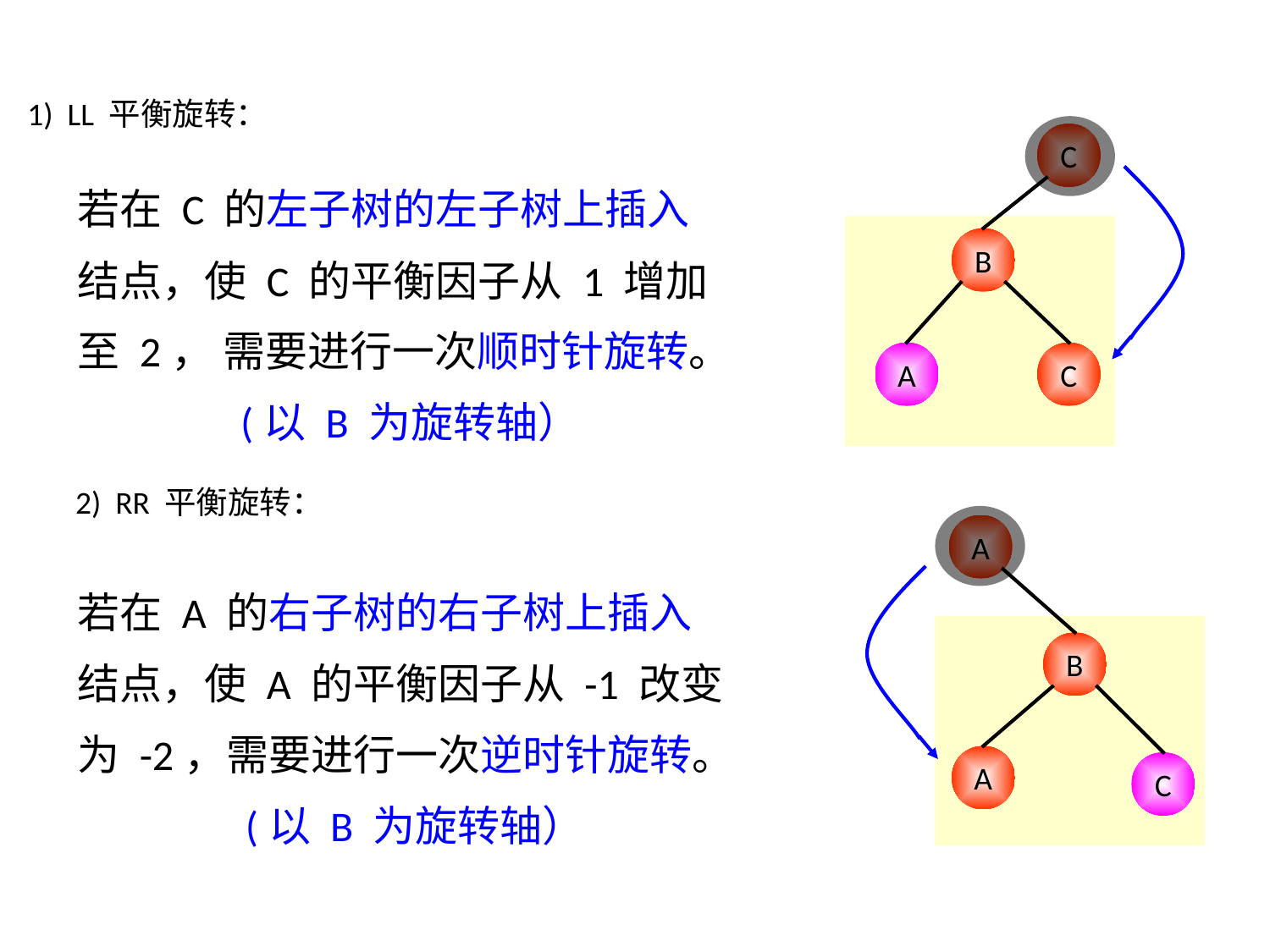

1)  LL 平衡旋转：

C
B
若在 C 的左子树的左子树上插入
结点，使 C 的平衡因子从 1 增加
至 2， 需要进行一次顺时针旋转。
(以 B 为旋转轴）

C
A
2)  RR 平衡旋转：

A
B
若在 A 的右子树的右子树上插入
结点，使 A 的平衡因子从 -1 改变
为 -2，需要进行一次逆时针旋转。
(以 B 为旋转轴）

A
C